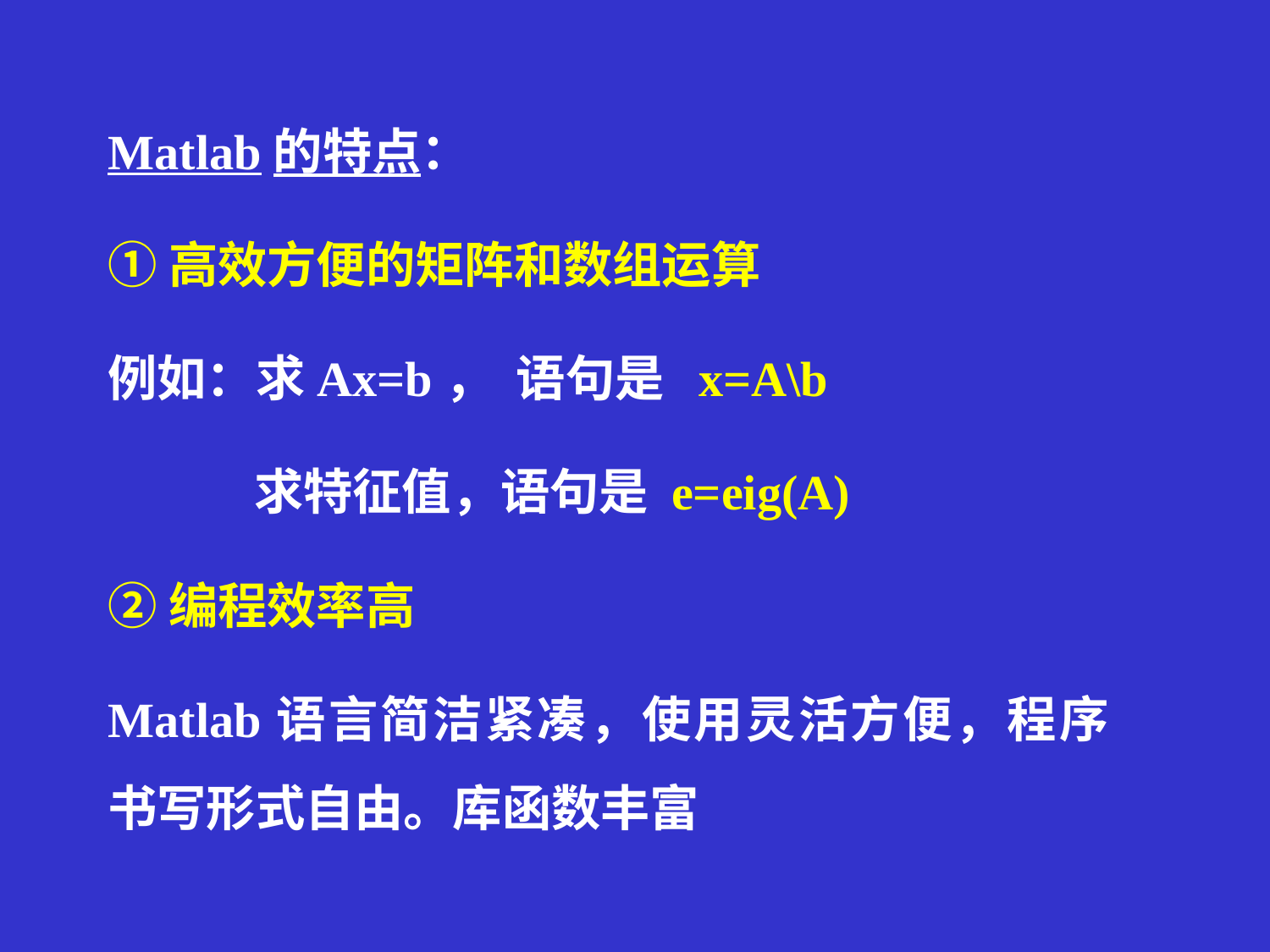

Matlab的特点：
①高效方便的矩阵和数组运算
例如：求Ax=b，  语句是  x=A\b
            求特征值，语句是 e=eig(A)
②编程效率高
Matlab语言简洁紧凑，使用灵活方便，程序书写形式自由。库函数丰富